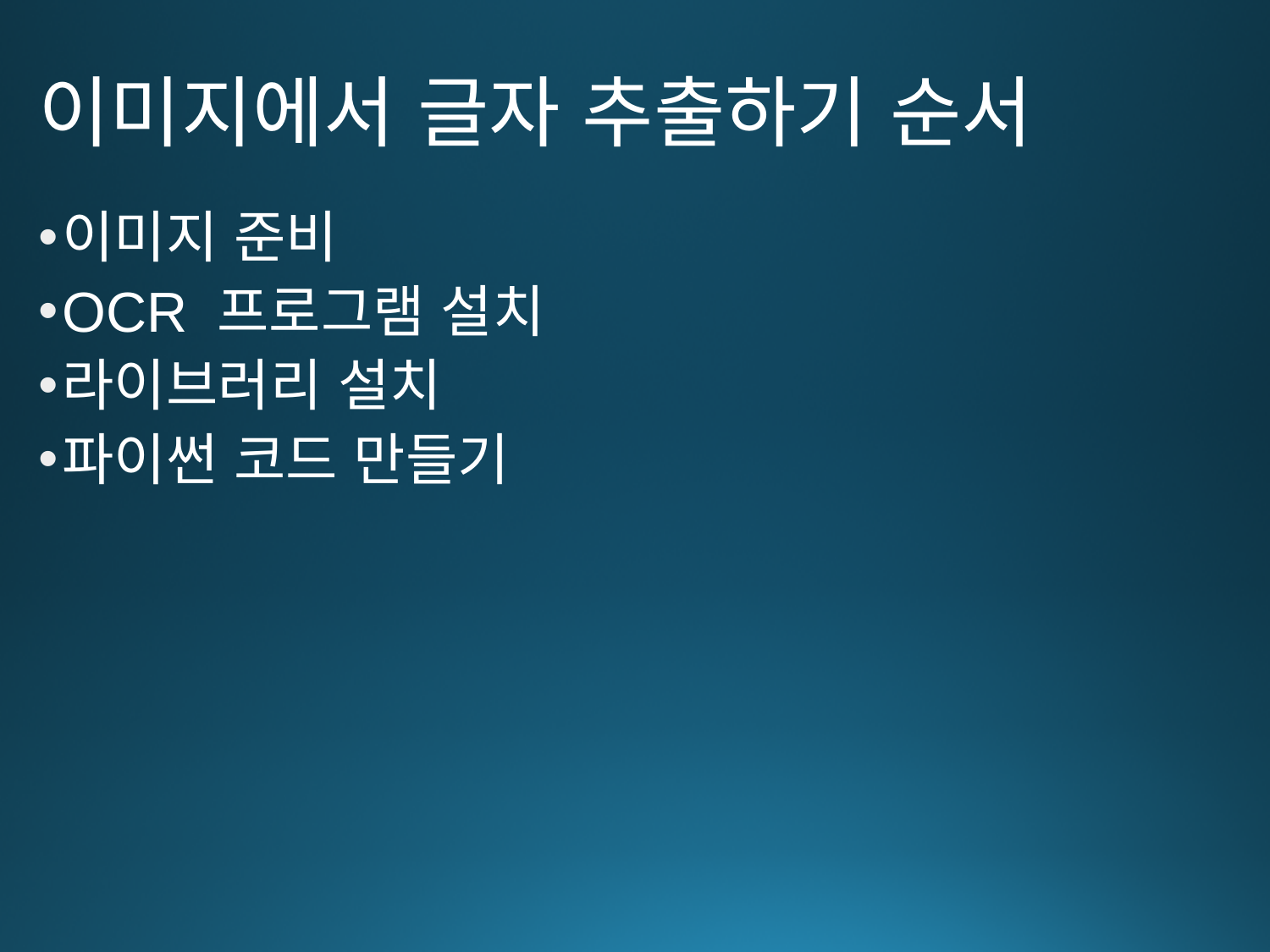

# 이미지에서 글자 추출하기 순서
이미지 준비
OCR 프로그램 설치
라이브러리 설치
파이썬 코드 만들기